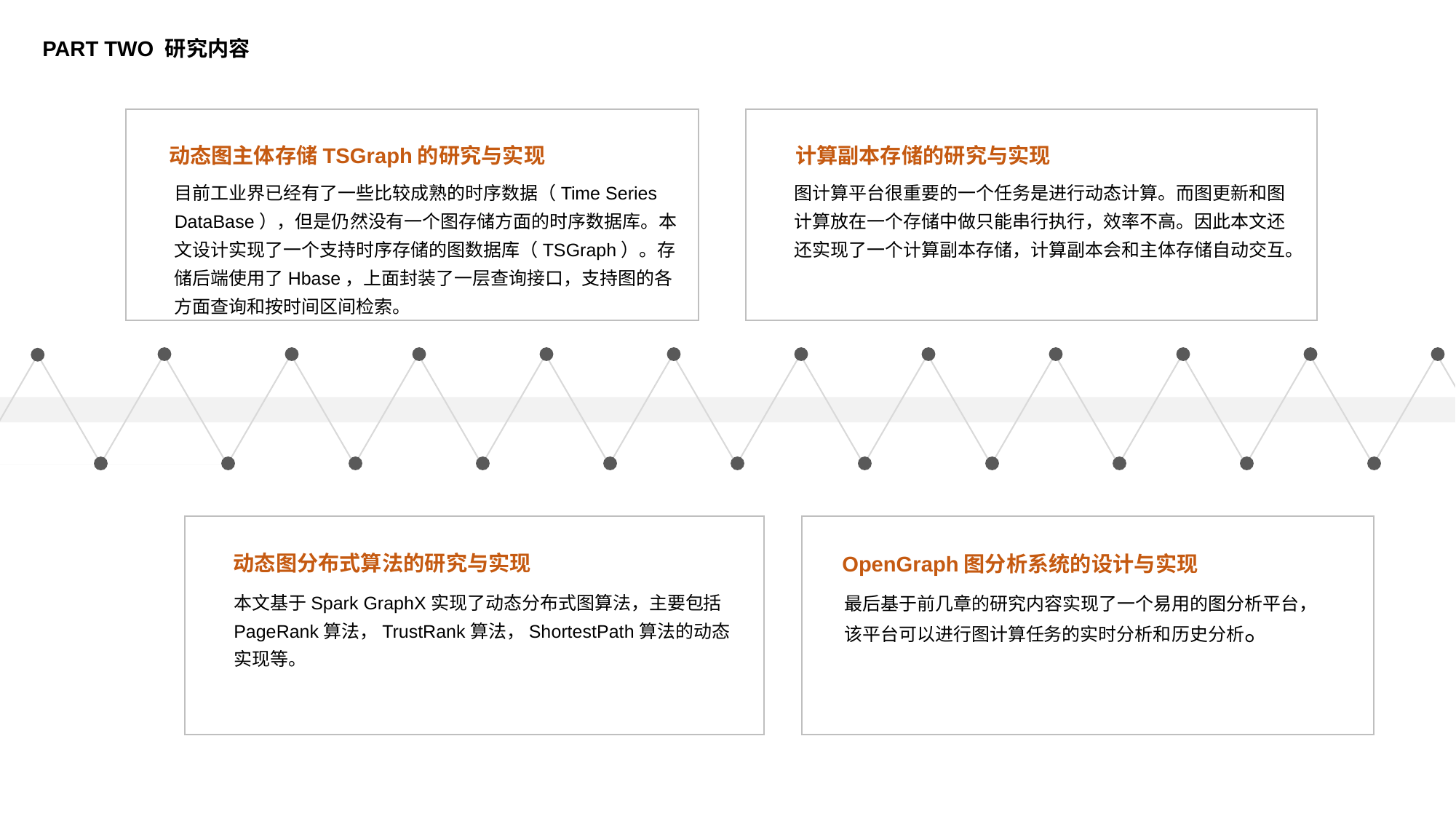

PART TWO 研究内容

动态图主体存储TSGraph的研究与实现
目前工业界已经有了一些比较成熟的时序数据（Time Series DataBase），但是仍然没有一个图存储方面的时序数据库。本文设计实现了一个支持时序存储的图数据库（TSGraph）。存储后端使用了Hbase，上面封装了一层查询接口，支持图的各方面查询和按时间区间检索。

计算副本存储的研究与实现
图计算平台很重要的一个任务是进行动态计算。而图更新和图计算放在一个存储中做只能串行执行，效率不高。因此本文还还实现了一个计算副本存储，计算副本会和主体存储自动交互。

本文基于Spark GraphX实现了动态分布式图算法，主要包括PageRank算法，TrustRank算法，ShortestPath算法的动态实现等。
动态图分布式算法的研究与实现
OpenGraph图分析系统的设计与实现
最后基于前几章的研究内容实现了一个易用的图分析平台，该平台可以进行图计算任务的实时分析和历史分析。